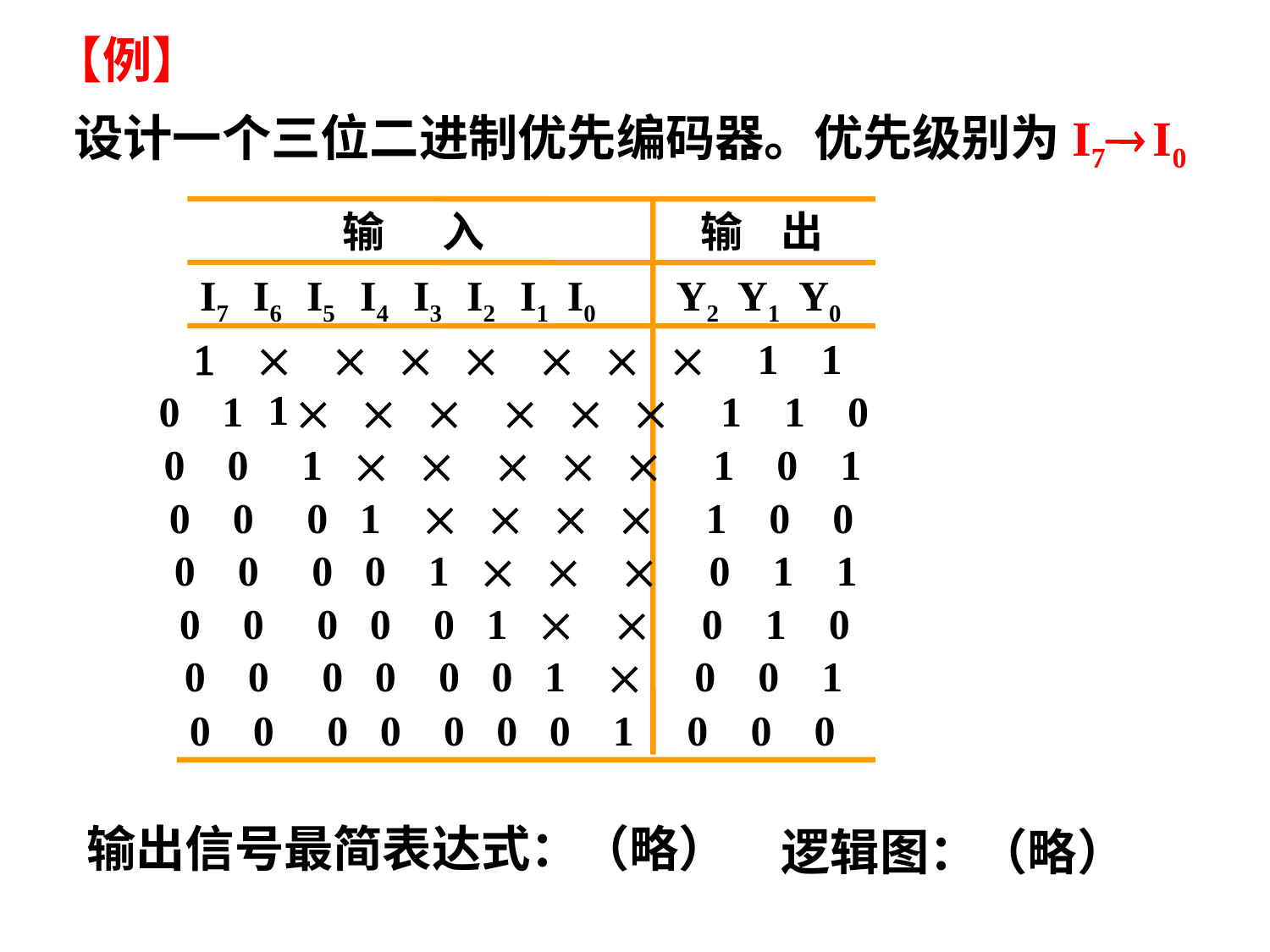

# 【例】
设计一个三位二进制优先编码器。优先级别为I7→ I0

输      入

输    出

I7    I6    I5    I4    I3    I2    I1   I0
Y2   Y1   Y0
×    ×   ×   ×    ×   ×   ×     1    1    1

0    1     ×   ×   ×    ×   ×   ×     1    1    0
0    0     1   ×   ×    ×   ×   ×     1    0    1
0    0     0   1    ×   ×   ×   ×     1    0    0
0    0     0   0    1   ×   ×    ×     0    1    1
0    0     0   0    0   1   ×    ×     0    1    0
0    0     0   0    0   0   1    ×     0    0    1
0    0     0   0    0   0   0    1     0    0    0

输出信号最简表达式：（略）
逻辑图：（略）